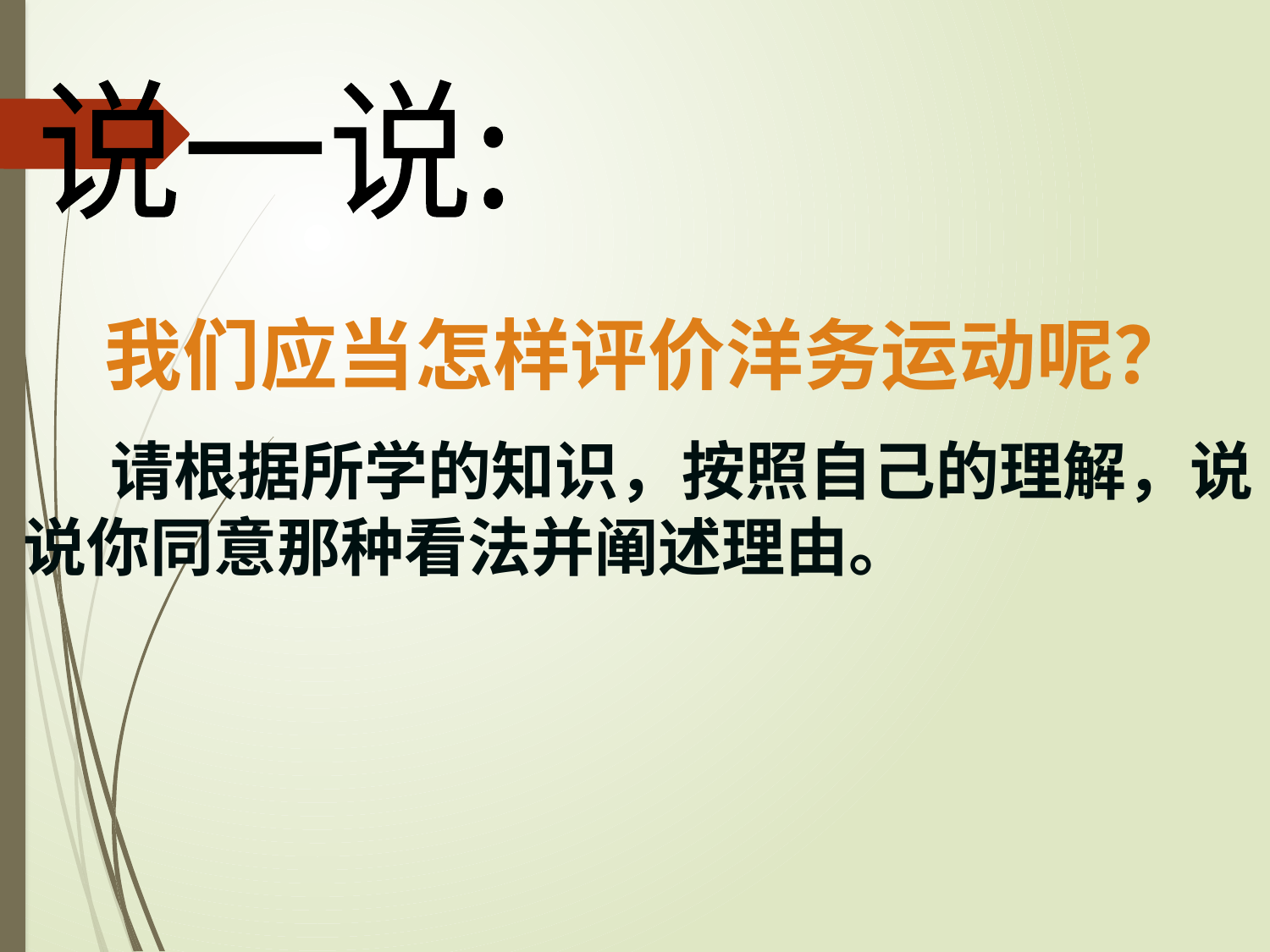

说一说:
    我们应当怎样评价洋务运动呢？
     请根据所学的知识，按照自己的理解，说说你同意那种看法并阐述理由。